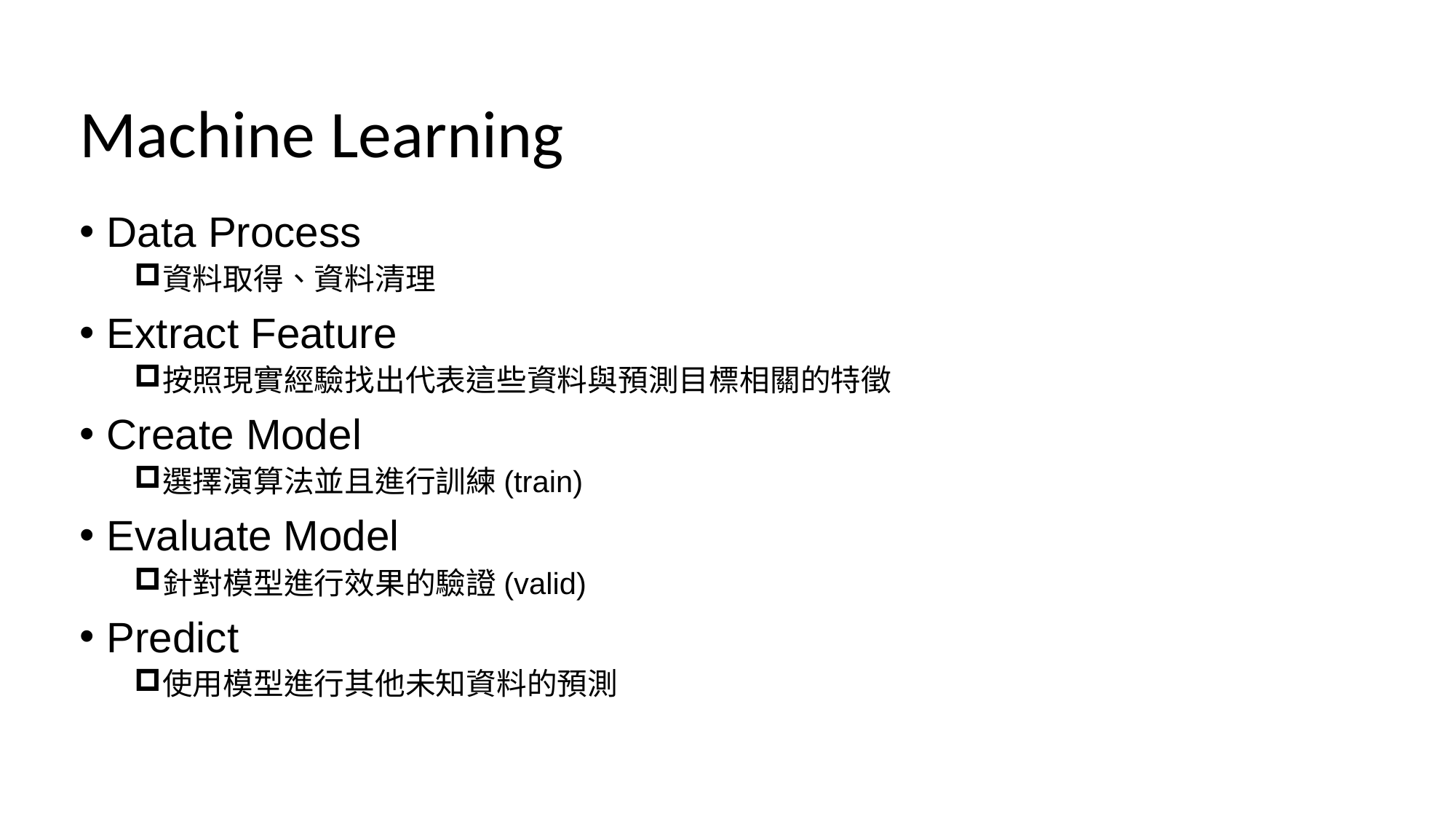

# Machine Learning
Data Process
資料取得、資料清理
Extract Feature
按照現實經驗找出代表這些資料與預測目標相關的特徵
Create Model
選擇演算法並且進行訓練(train)
Evaluate Model
針對模型進行效果的驗證(valid)
Predict
使用模型進行其他未知資料的預測